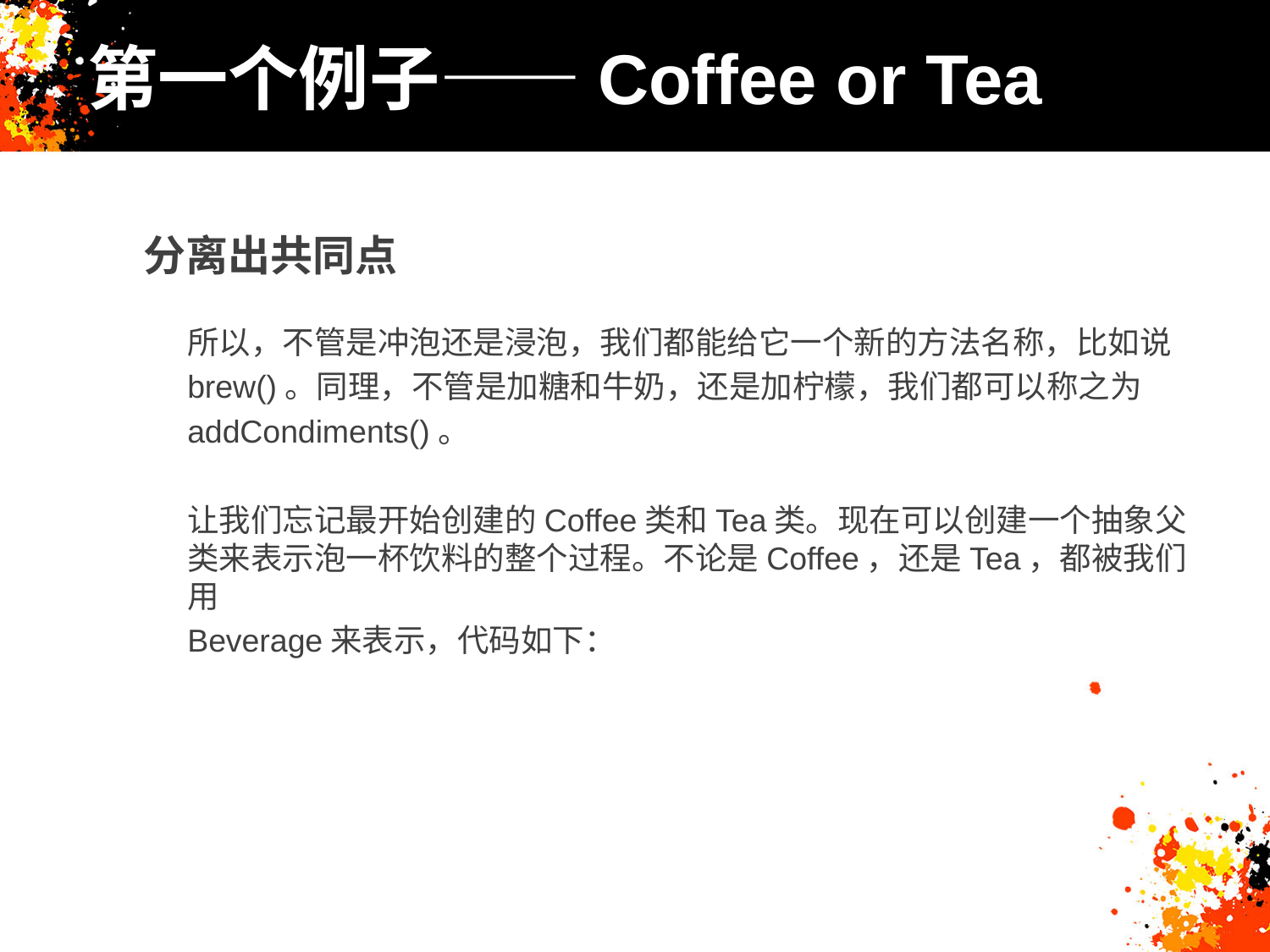

# 第一个例子——Coffee or Tea
分离出共同点
所以，不管是冲泡还是浸泡，我们都能给它一个新的方法名称，比如说
brew()。同理，不管是加糖和牛奶，还是加柠檬，我们都可以称之为
addCondiments()。

让我们忘记最开始创建的Coffee类和Tea类。现在可以创建一个抽象父类来表示泡一杯饮料的整个过程。不论是Coffee，还是Tea，都被我们用
Beverage来表示，代码如下：